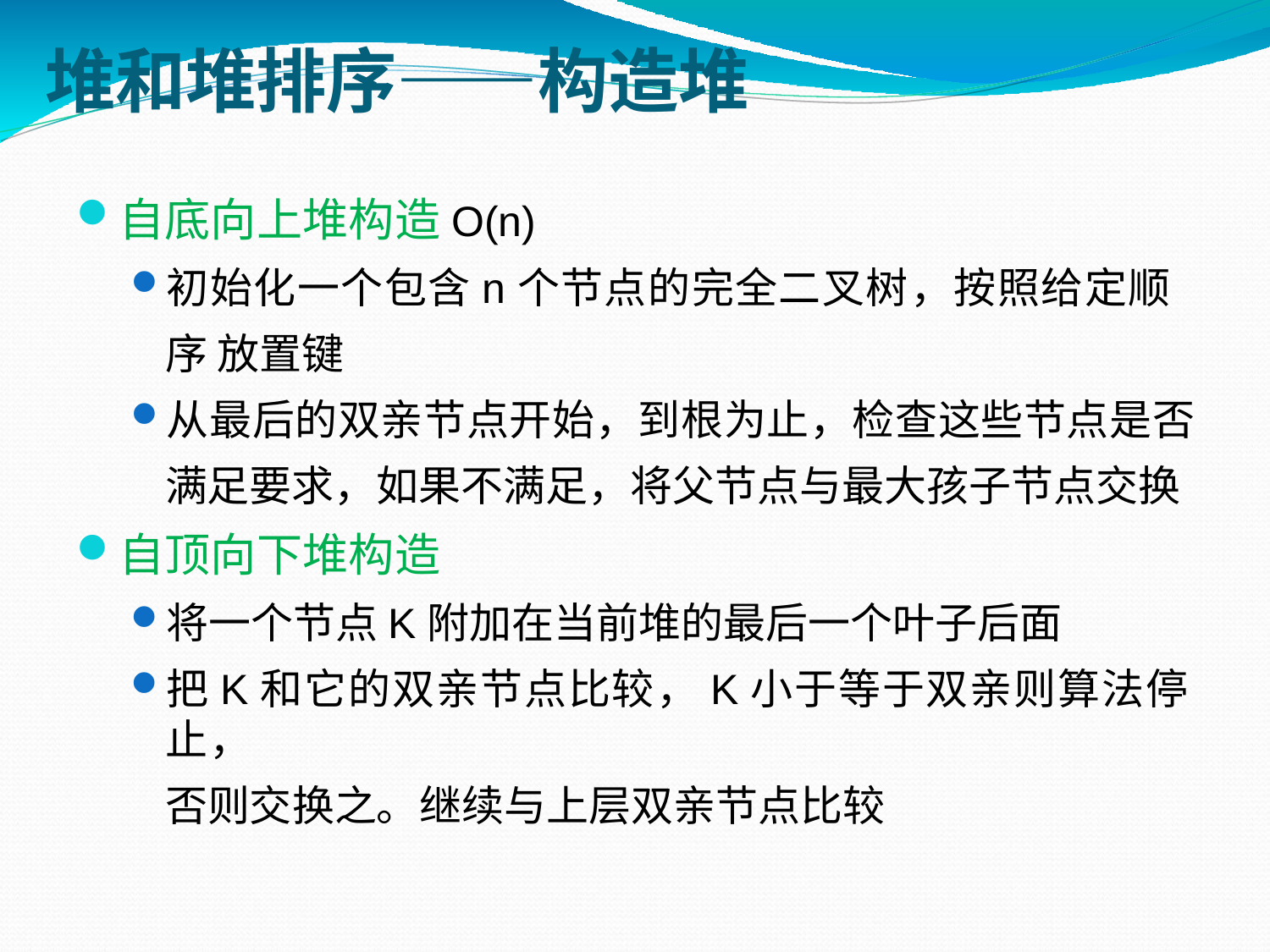

# 堆和堆排序——构造堆
自底向上堆构造O(n)
初始化一个包含n个节点的完全二叉树，按照给定顺序 放置键
从最后的双亲节点开始，到根为止，检查这些节点是否 满足要求，如果不满足，将父节点与最大孩子节点交换
自顶向下堆构造
将一个节点K附加在当前堆的最后一个叶子后面
把K和它的双亲节点比较，K小于等于双亲则算法停止，
否则交换之。继续与上层双亲节点比较